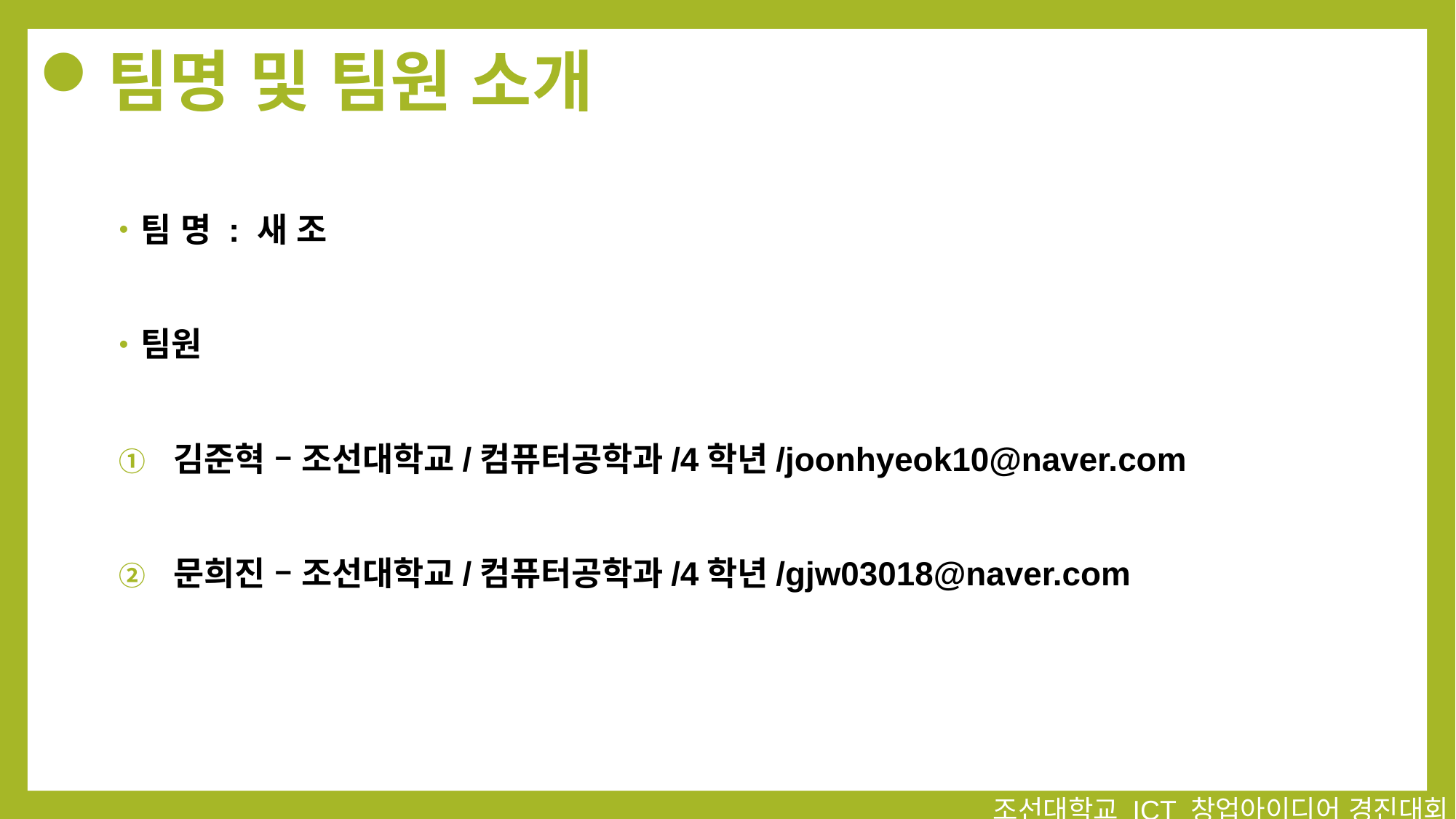

# 팀명 및 팀원 소개
팀 명 : 새 조

팀원

김준혁 – 조선대학교/컴퓨터공학과/4학년/joonhyeok10@naver.com

문희진 – 조선대학교/컴퓨터공학과/4학년/gjw03018@naver.com

조선대학교 ICT 창업아이디어 경진대회